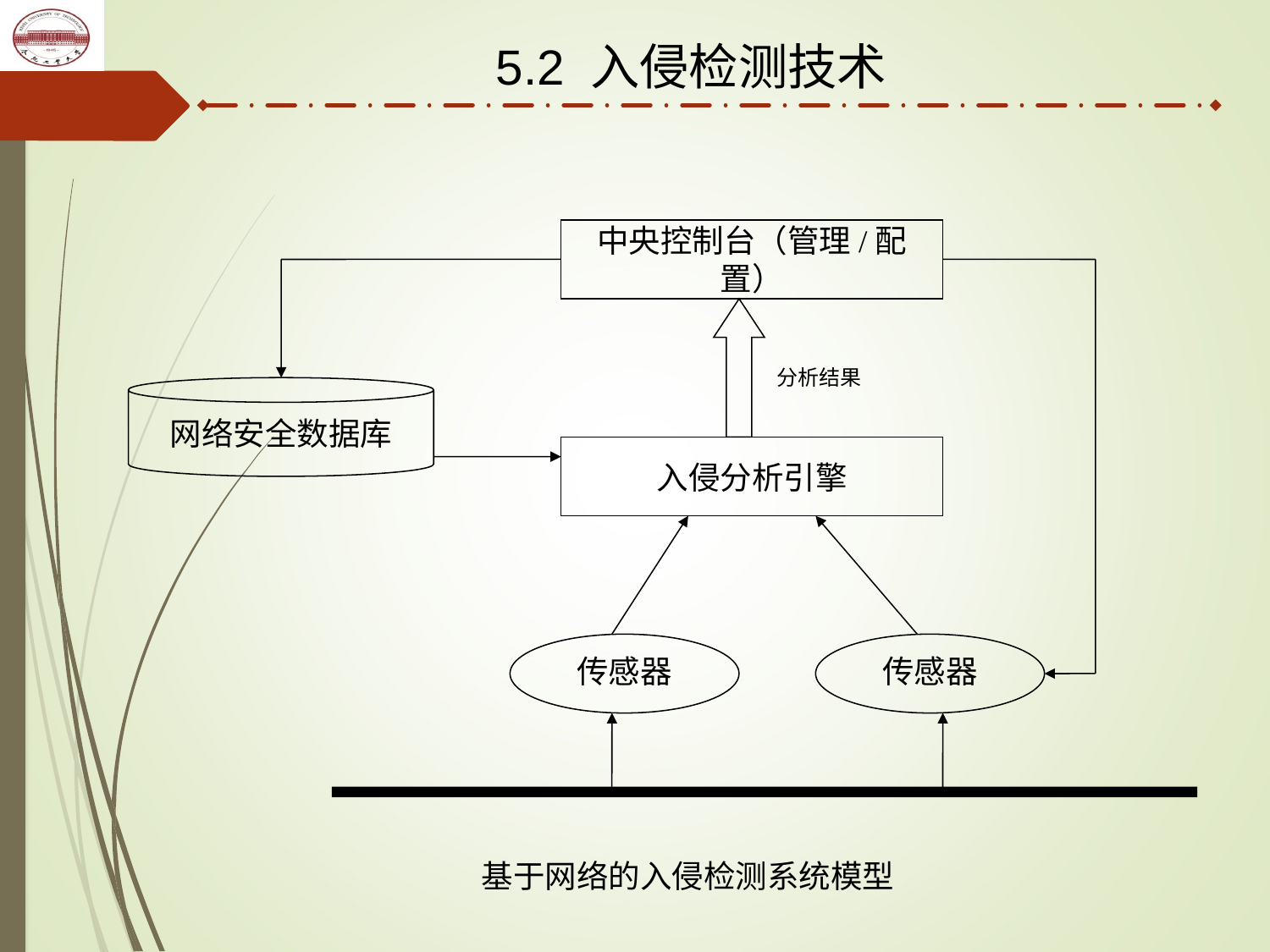

5.2 入侵检测技术
中央控制台（管理/配置）

分析结果
网络安全数据库
入侵分析引擎

传感器
传感器

基于网络的入侵检测系统模型